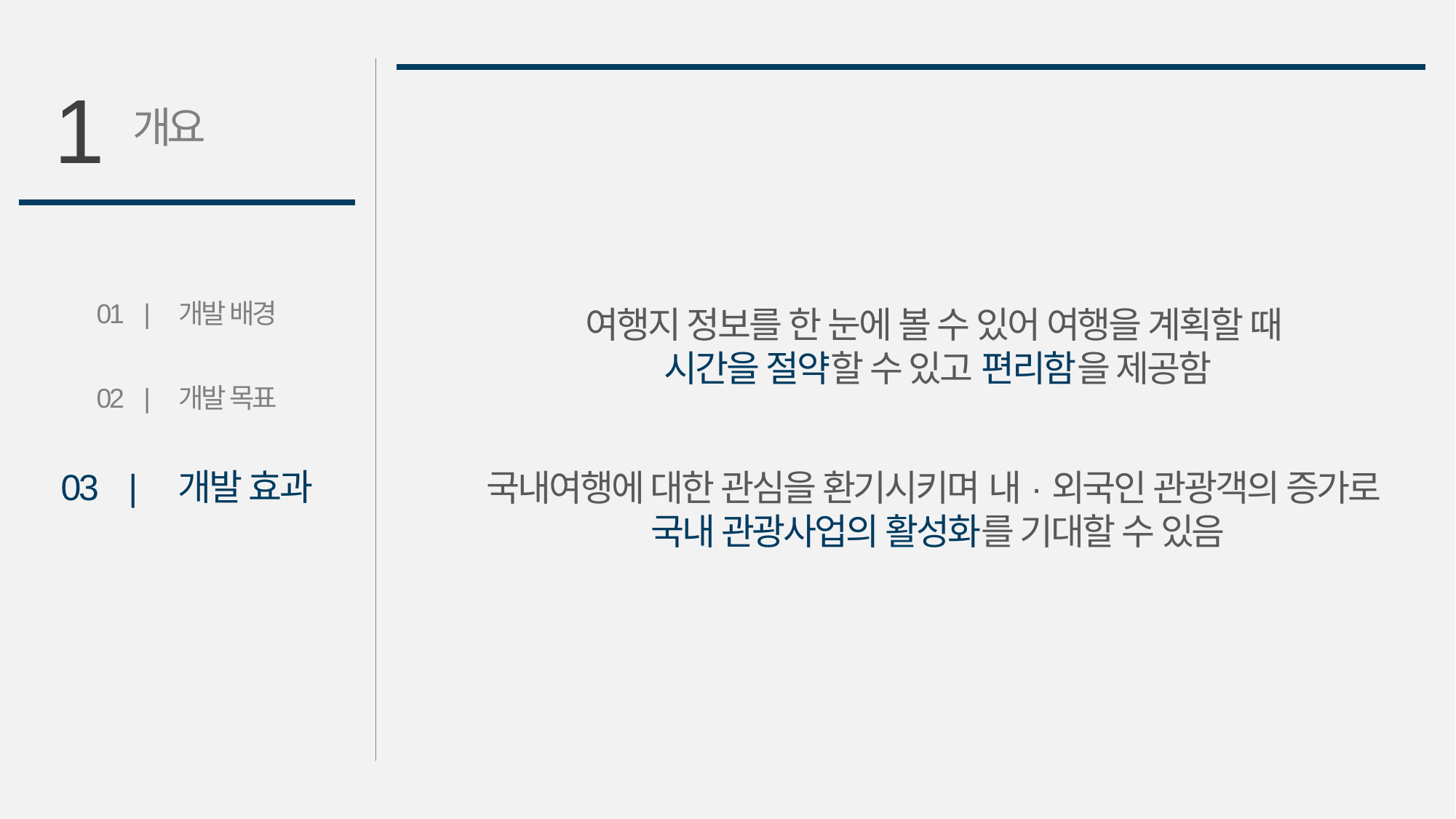

1
개요

01    |    개발 배경
여행지 정보를 한 눈에 볼 수 있어 여행을 계획할 때
시간을 절약할 수 있고 편리함을 제공함
국내여행에 대한 관심을 환기시키며 내·외국인 관광객의 증가로
국내 관광사업의 활성화를 기대할 수 있음
02    |    개발 목표
03    |    개발 효과